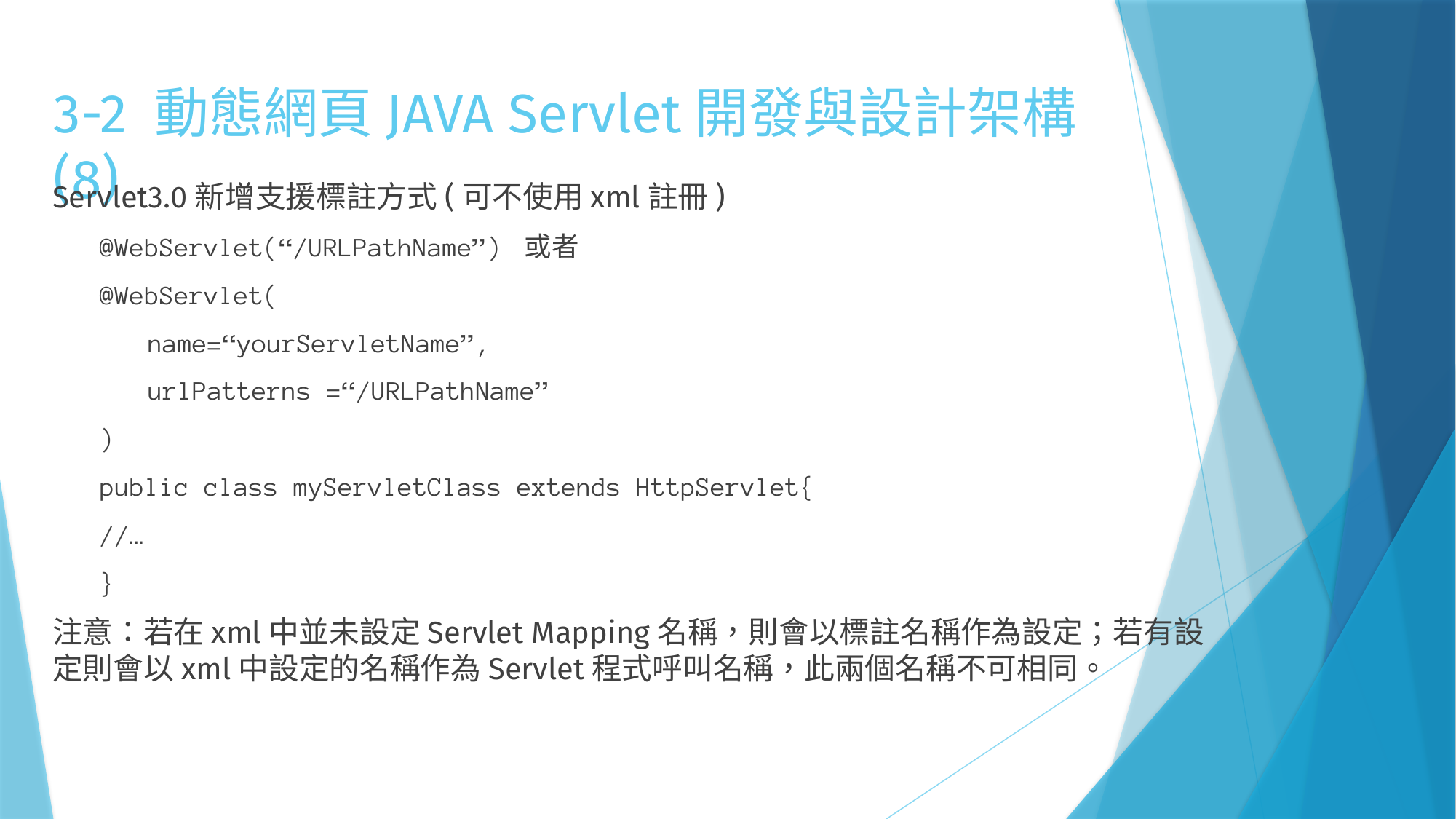

# 3-2 動態網頁JAVA Servlet開發與設計架構(8)
Servlet3.0新增支援標註方式(可不使用xml註冊)
@WebServlet(“/URLPathName”) 或者
@WebServlet(
name=“yourServletName”,
urlPatterns =“/URLPathName”
)
public class myServletClass extends HttpServlet{
//…
}
注意：若在xml中並未設定Servlet Mapping名稱，則會以標註名稱作為設定；若有設定則會以xml中設定的名稱作為Servlet程式呼叫名稱，此兩個名稱不可相同。